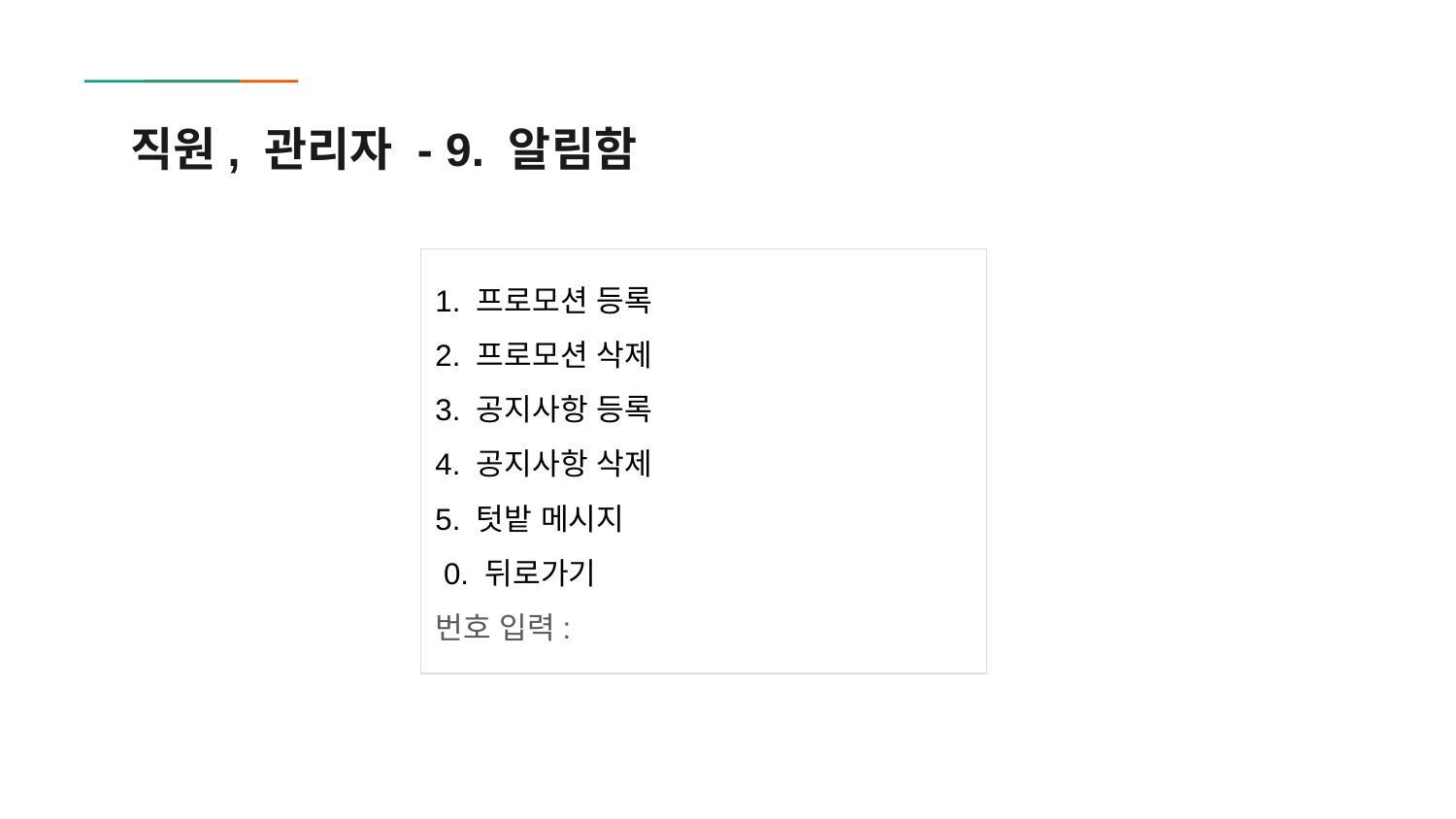

# 직원, 관리자 - 9. 알림함
1. 프로모션 등록
2. 프로모션 삭제
3. 공지사항 등록
4. 공지사항 삭제
5. 텃밭 메시지
 0. 뒤로가기
번호 입력: